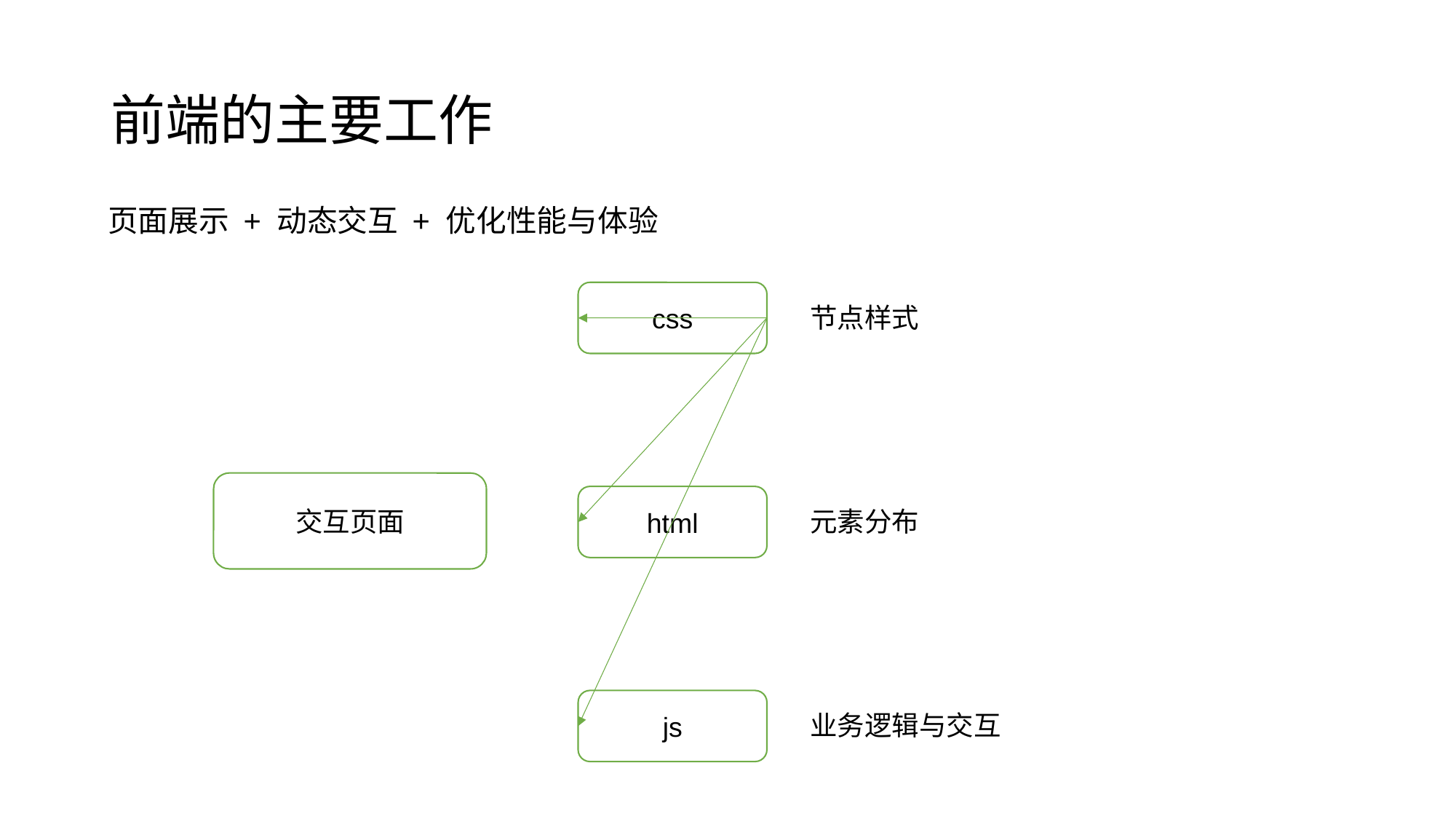

# 前端的主要工作

页面展示 + 动态交互 + 优化性能与体验
css
节点样式
交互页面
html
元素分布
js
业务逻辑与交互